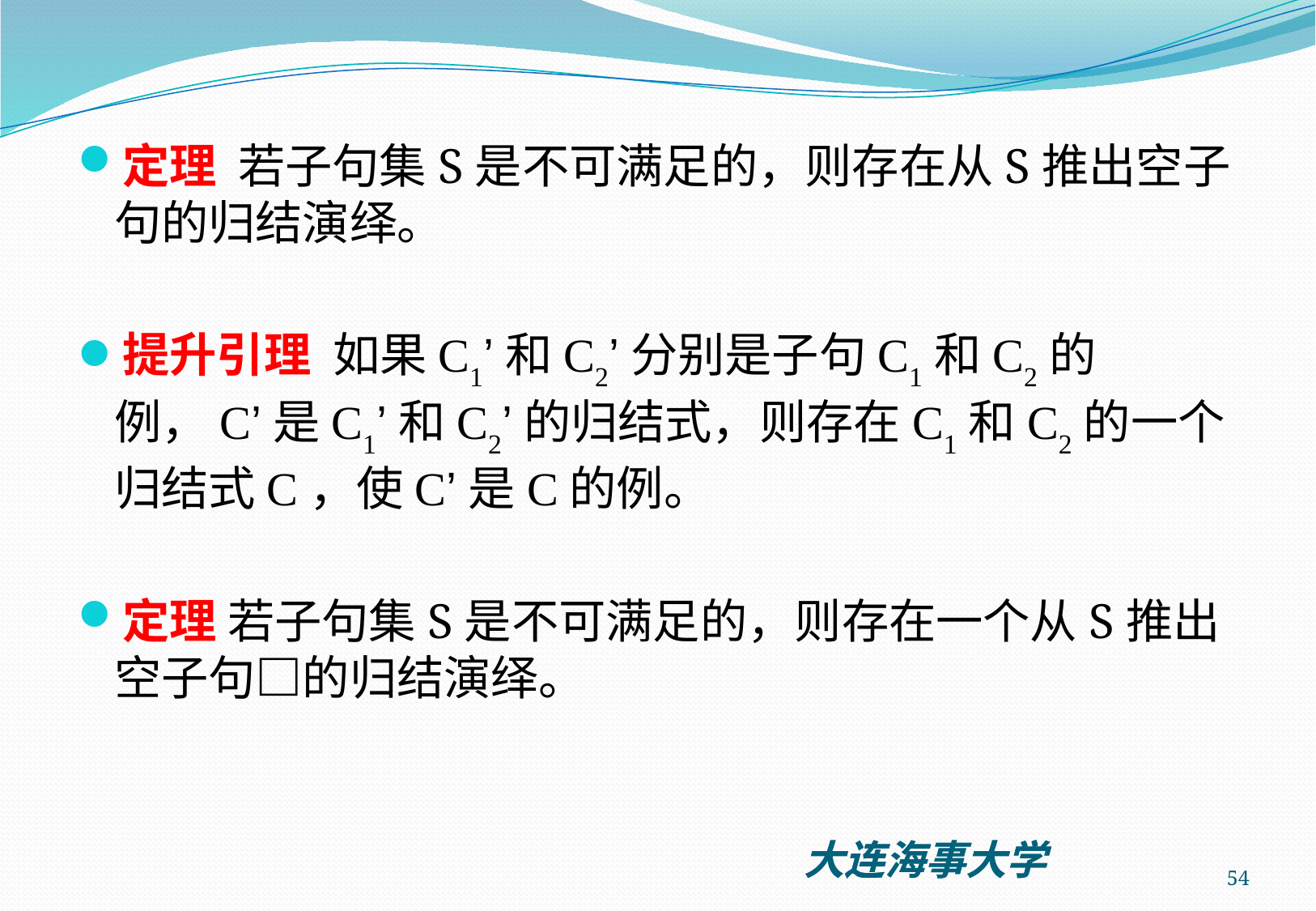

定理  若子句集S是不可满足的，则存在从S推出空子句的归结演绎。

提升引理  如果C1’和C2’分别是子句C1和C2的例，C’是C1’和C2’的归结式，则存在C1和C2的一个归结式C，使C’是C的例。

定理 若子句集S是不可满足的，则存在一个从S推出空子句□的归结演绎。

54